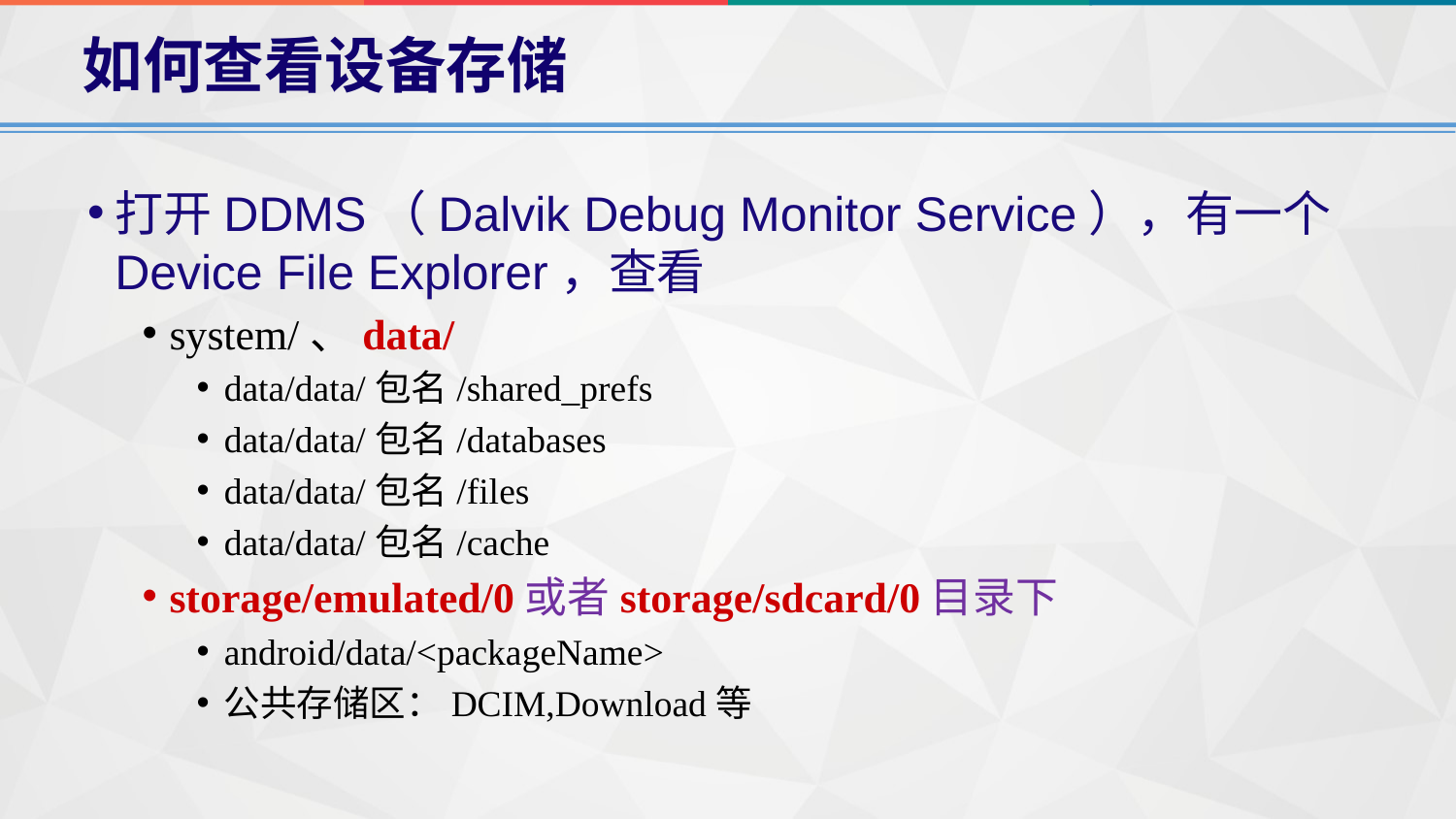

如何查看设备存储
打开DDMS（Dalvik Debug Monitor Service），有一个Device File Explorer，查看
system/、data/
data/data/包名/shared_prefs
data/data/包名/databases
data/data/包名/files
data/data/包名/cache
storage/emulated/0或者storage/sdcard/0目录下
android/data/<packageName>
公共存储区：DCIM,Download等